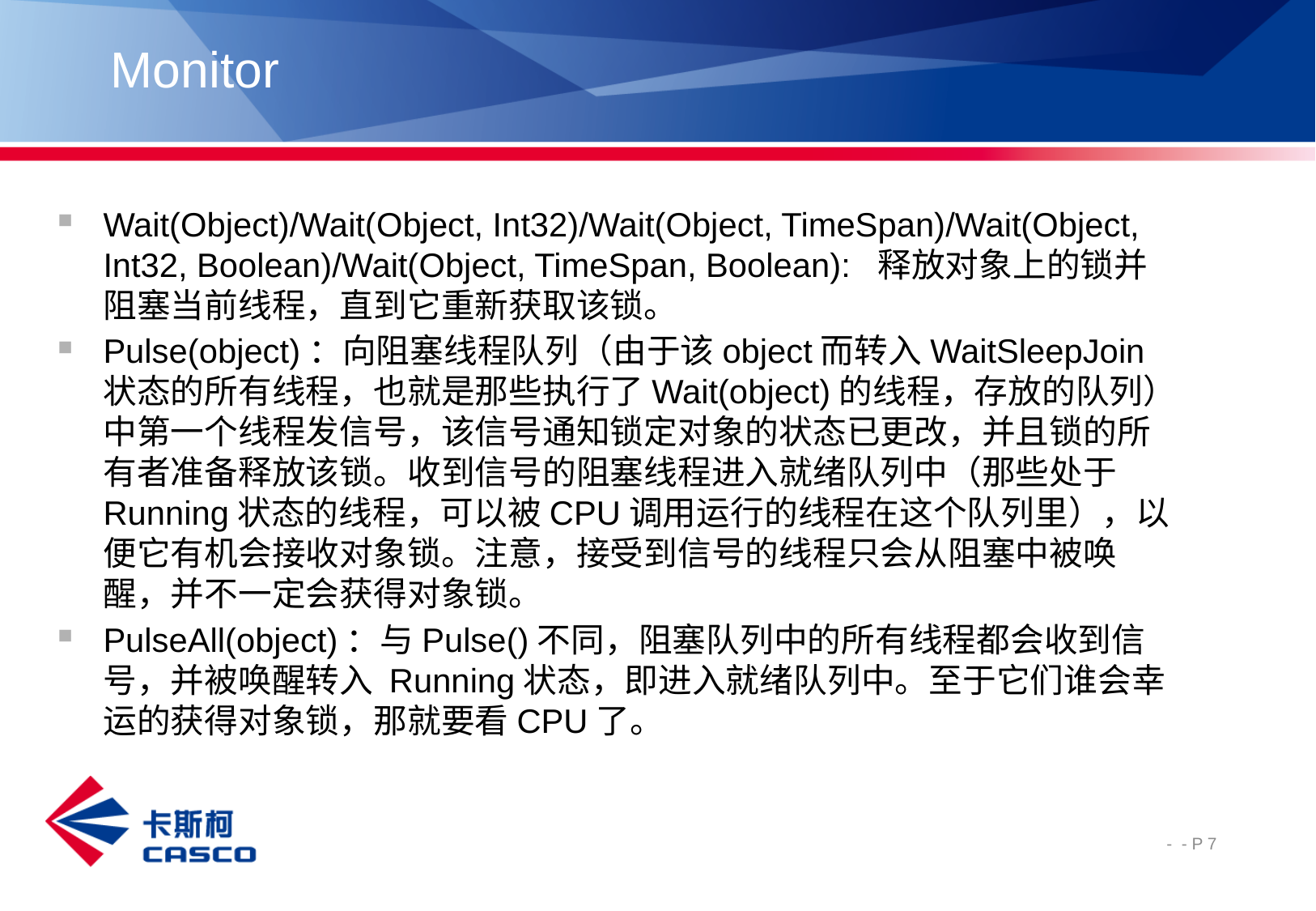

# Monitor
Wait(Object)/Wait(Object, Int32)/Wait(Object, TimeSpan)/Wait(Object, Int32, Boolean)/Wait(Object, TimeSpan, Boolean):  释放对象上的锁并阻塞当前线程，直到它重新获取该锁。
Pulse(object)：向阻塞线程队列（由于该object而转入WaitSleepJoin状态的所有线程，也就是那些执行了Wait(object)的线程，存放的队列）中第一个线程发信号，该信号通知锁定对象的状态已更改，并且锁的所有者准备释放该锁。收到信号的阻塞线程进入就绪队列中（那些处于Running状态的线程，可以被CPU调用运行的线程在这个队列里），以便它有机会接收对象锁。注意，接受到信号的线程只会从阻塞中被唤醒，并不一定会获得对象锁。
PulseAll(object)：与Pulse()不同，阻塞队列中的所有线程都会收到信号，并被唤醒转入 Running状态，即进入就绪队列中。至于它们谁会幸运的获得对象锁，那就要看CPU了。
 -  - P 7